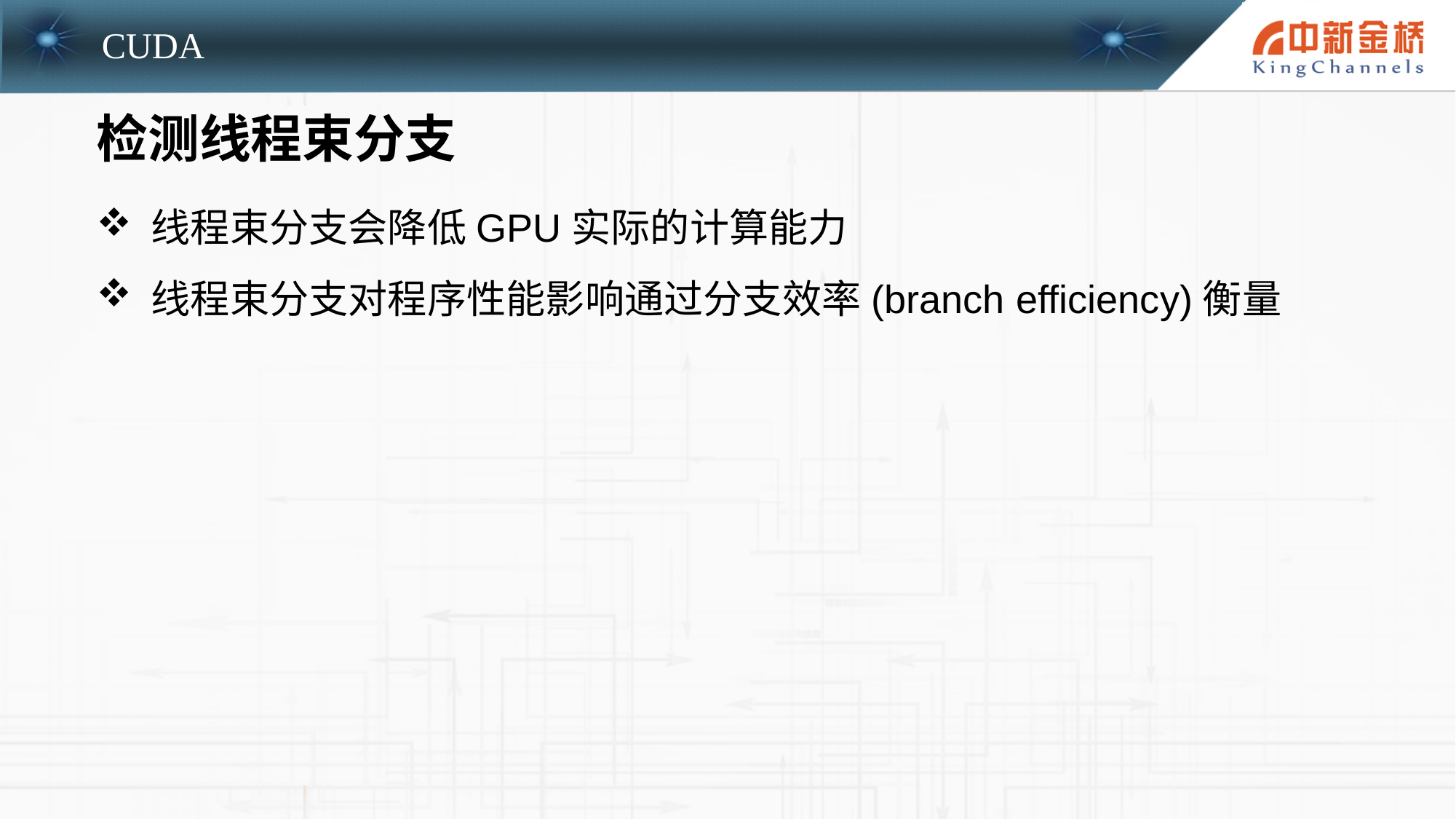

检测线程束分支
线程束分支会降低GPU实际的计算能力
线程束分支对程序性能影响通过分支效率(branch efficiency)衡量